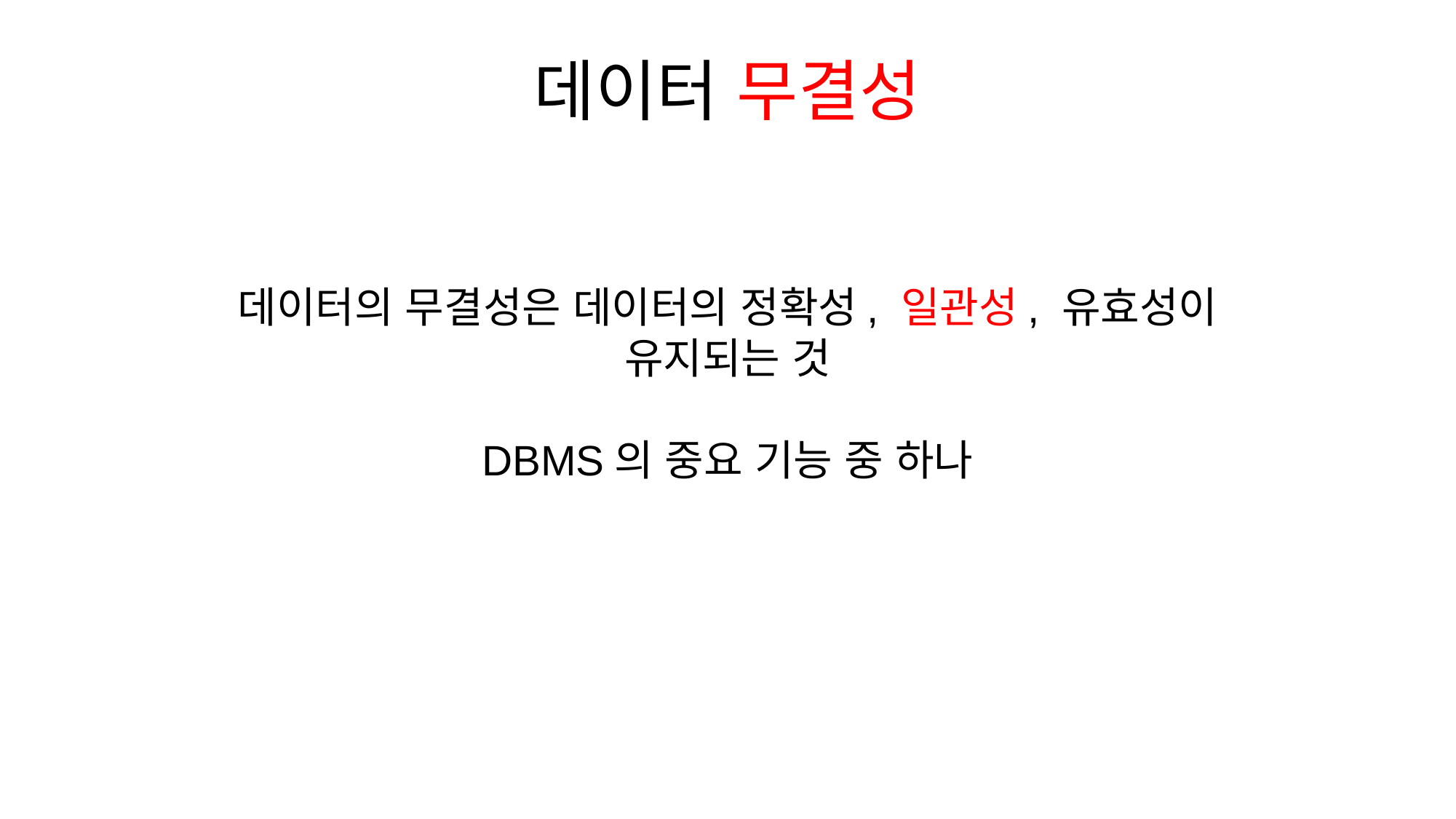

# 데이터 무결성
데이터의 무결성은 데이터의 정확성, 일관성, 유효성이 유지되는 것

DBMS의 중요 기능 중 하나